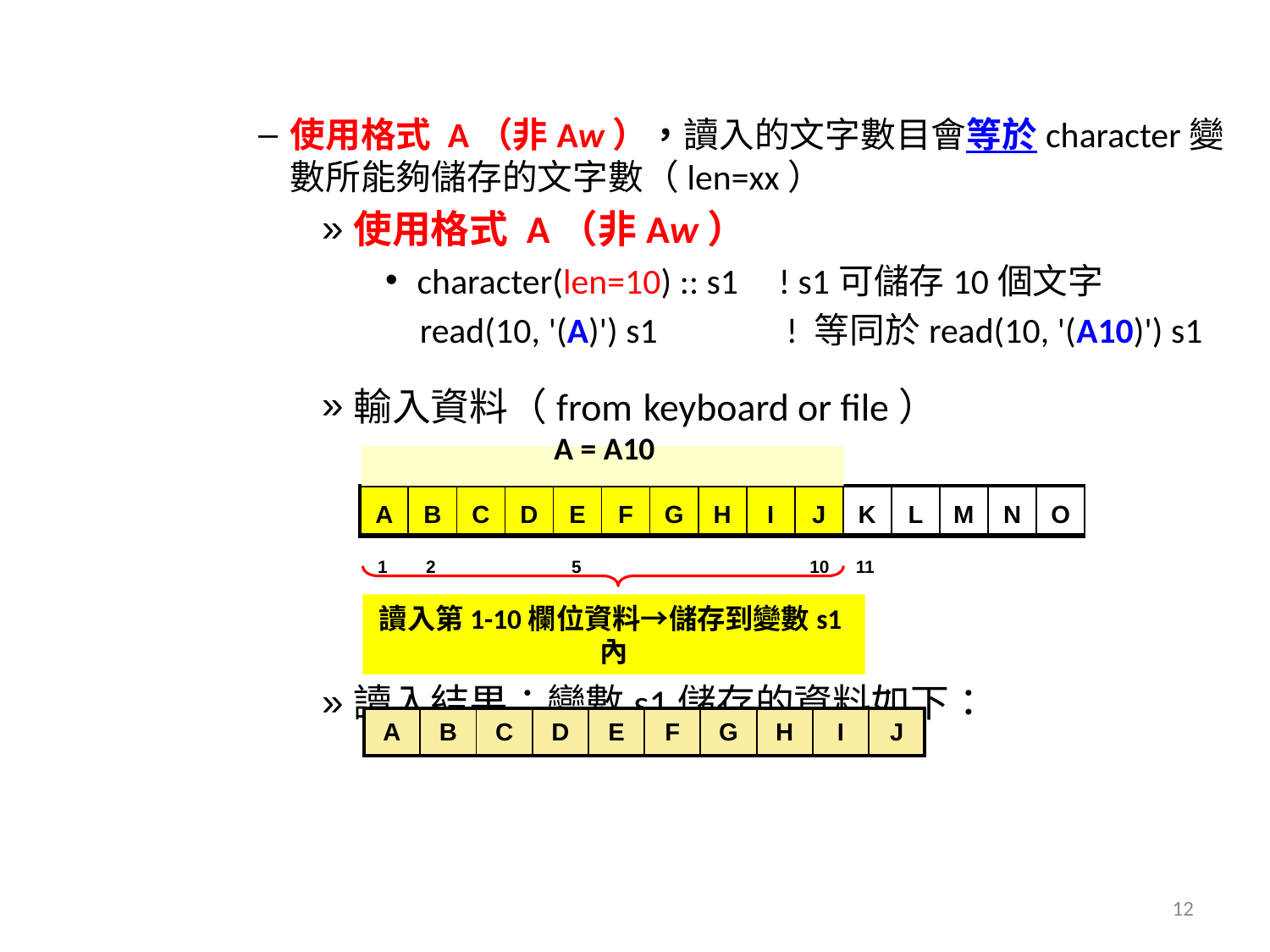

使用格式 A（非Aw），讀入的文字數目會等於character變數所能夠儲存的文字數（len=xx）
使用格式 A（非Aw）
character(len=10) :: s1     ! s1可儲存10個文字
                            read(10, '(A)') s1                ! 等同於read(10, '(A10)') s1
輸入資料（from keyboard or file）

讀入結果：變數s1儲存的資料如下：

                         A = A10
| A | B | C | D | E | F | G | H | I | J | K | L | M | N | O |
| --- | --- | --- | --- | --- | --- | --- | --- | --- | --- | --- | --- | --- | --- | --- |
| 1 | 2 | 5 10 |  |  |  |  |  |  |  | 11 |  |  |  |  |
讀入第1-10欄位資料→儲存到變數s1內
| A | B | C | D | E | F | G | H | I | J |
| --- | --- | --- | --- | --- | --- | --- | --- | --- | --- |
12